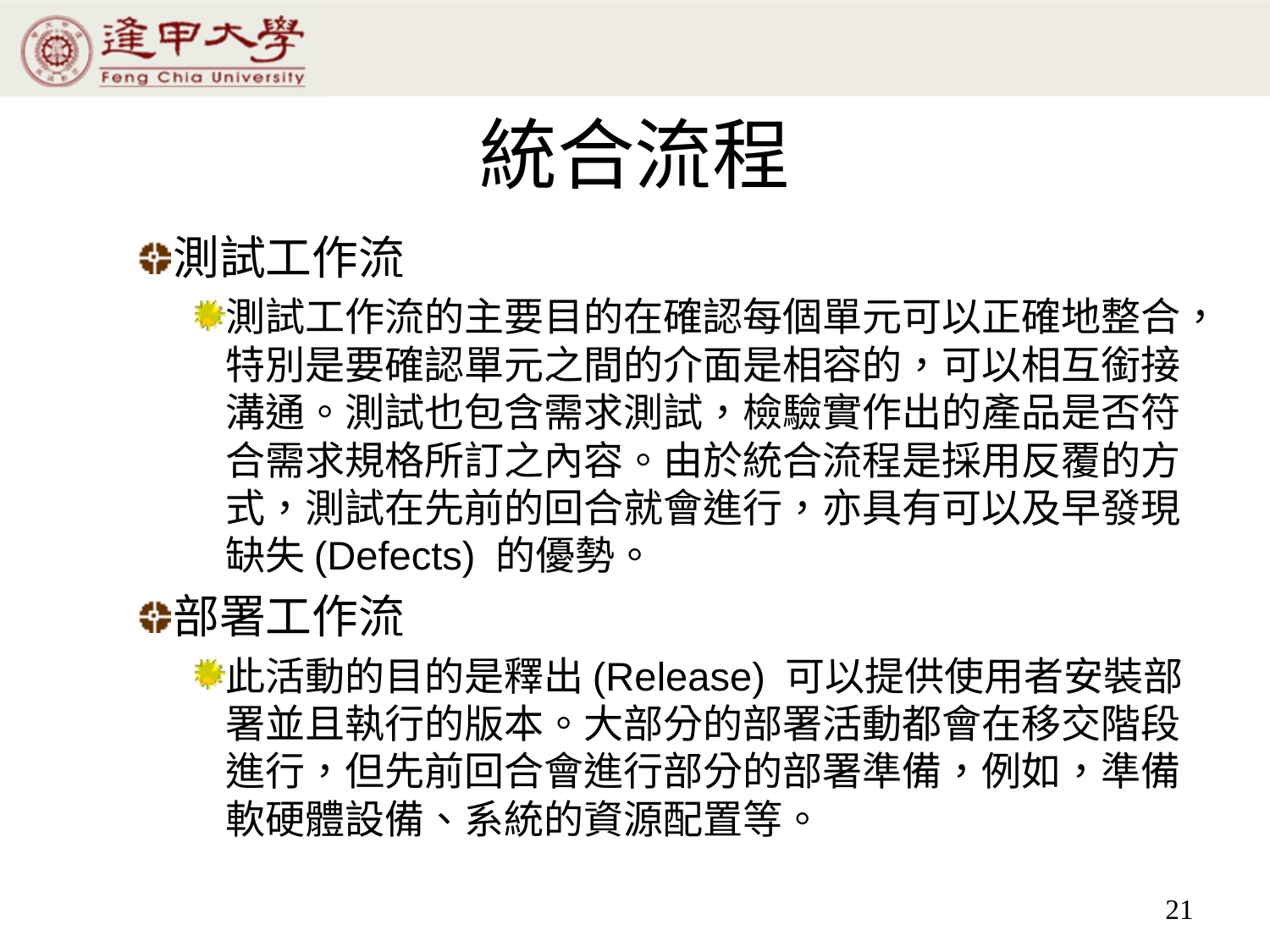

# 統合流程
測試工作流
測試工作流的主要目的在確認每個單元可以正確地整合，特別是要確認單元之間的介面是相容的，可以相互銜接溝通。測試也包含需求測試，檢驗實作出的產品是否符合需求規格所訂之內容。由於統合流程是採用反覆的方式，測試在先前的回合就會進行，亦具有可以及早發現缺失(Defects) 的優勢。
部署工作流
此活動的目的是釋出(Release) 可以提供使用者安裝部署並且執行的版本。大部分的部署活動都會在移交階段進行，但先前回合會進行部分的部署準備，例如，準備軟硬體設備、系統的資源配置等。
21